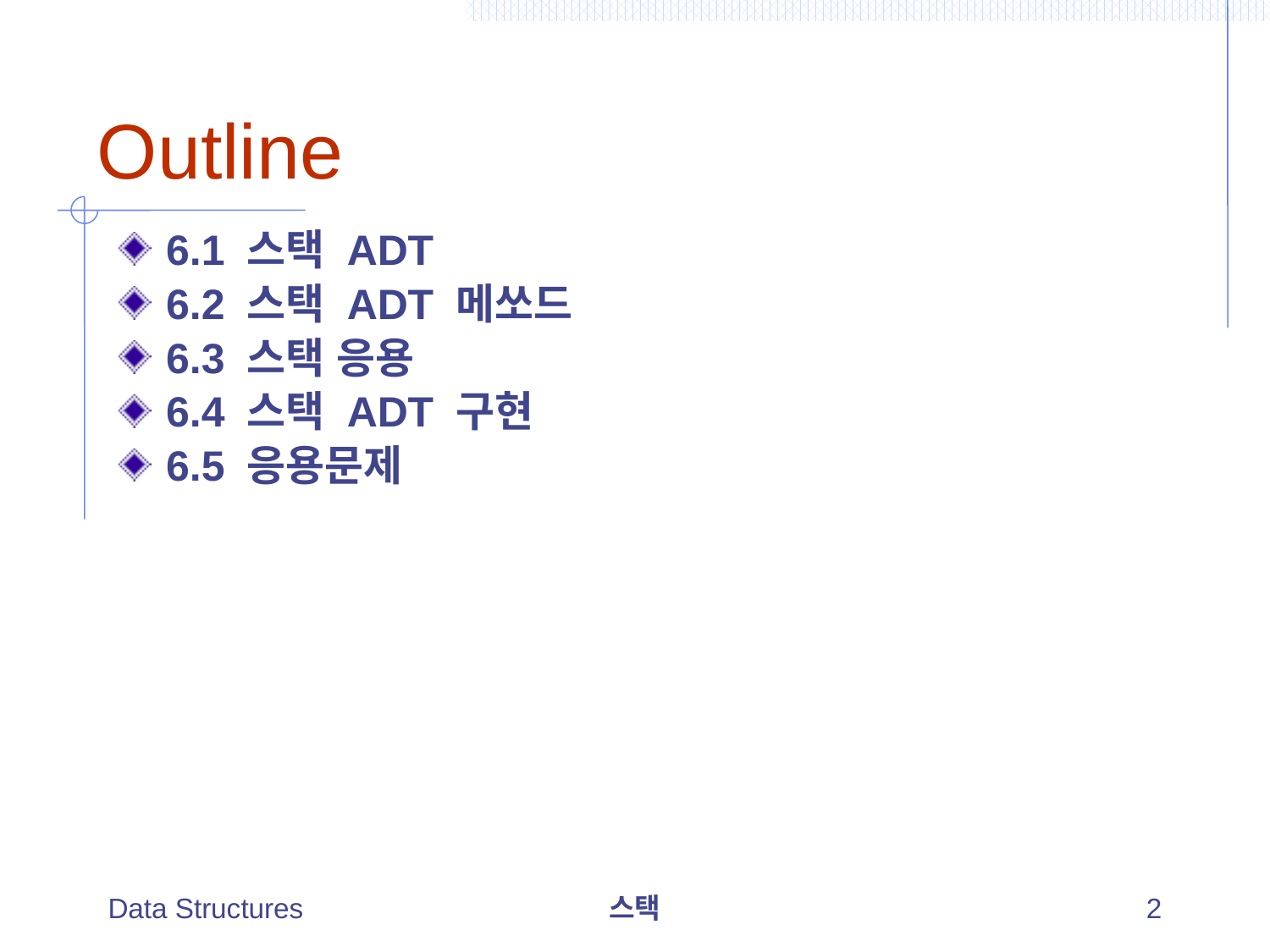

# Outline
6.1 스택 ADT
6.2 스택 ADT 메쏘드
6.3 스택 응용
6.4 스택 ADT 구현
6.5 응용문제
Data Structures
스택
2